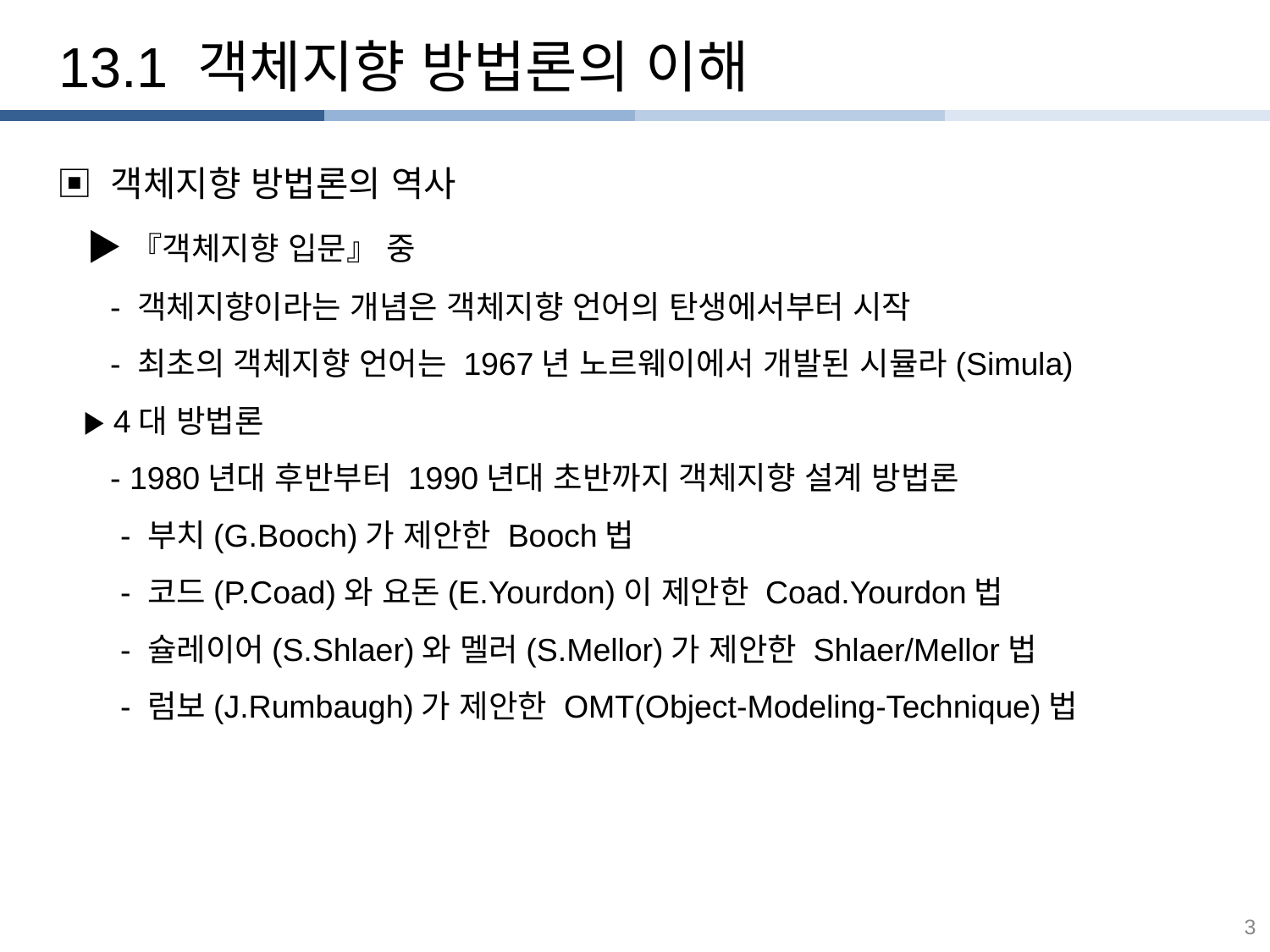

13.1 객체지향 방법론의 이해
▣ 객체지향 방법론의 역사
   ▶『객체지향 입문』 중
      - 객체지향이라는 개념은 객체지향 언어의 탄생에서부터 시작
      - 최초의 객체지향 언어는 1967년 노르웨이에서 개발된 시뮬라(Simula)
   ▶ 4대 방법론
      - 1980년대 후반부터 1990년대 초반까지 객체지향 설계 방법론
- 부치(G.Booch)가 제안한 Booch법
- 코드(P.Coad)와 요돈(E.Yourdon)이 제안한 Coad.Yourdon법
- 슐레이어(S.Shlaer)와 멜러(S.Mellor)가 제안한 Shlaer/Mellor법
- 럼보(J.Rumbaugh)가 제안한 OMT(Object-Modeling-Technique)법
3